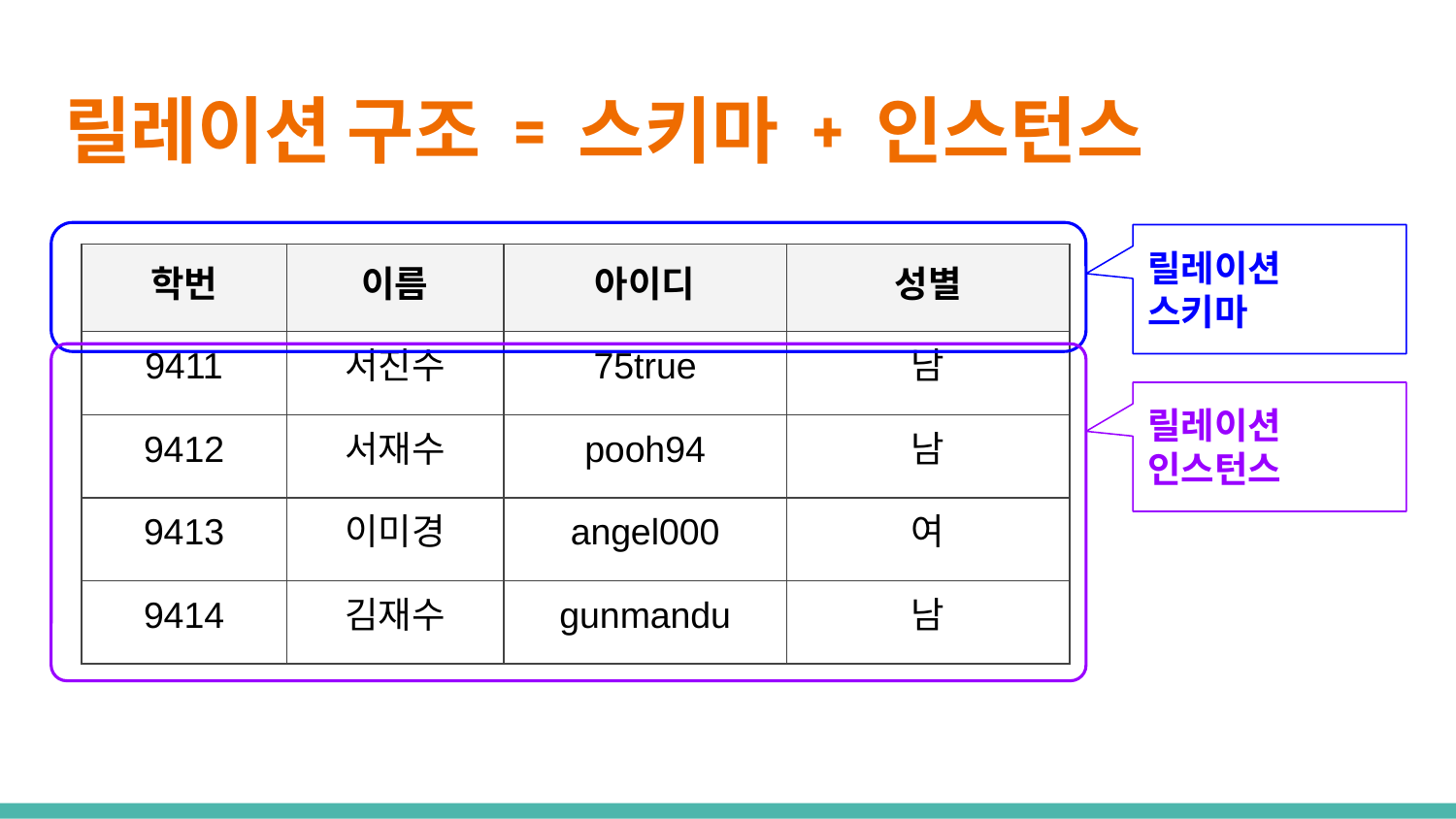

# 릴레이션 구조 = 스키마 + 인스턴스

릴레이션
스키마
| 학번 | 이름 | 아이디 | 성별 |
| --- | --- | --- | --- |
| 9411 | 서진수 | 75true | 남 |
| 9412 | 서재수 | pooh94 | 남 |
| 9413 | 이미경 | angel000 | 여 |
| 9414 | 김재수 | gunmandu | 남 |

릴레이션
인스턴스